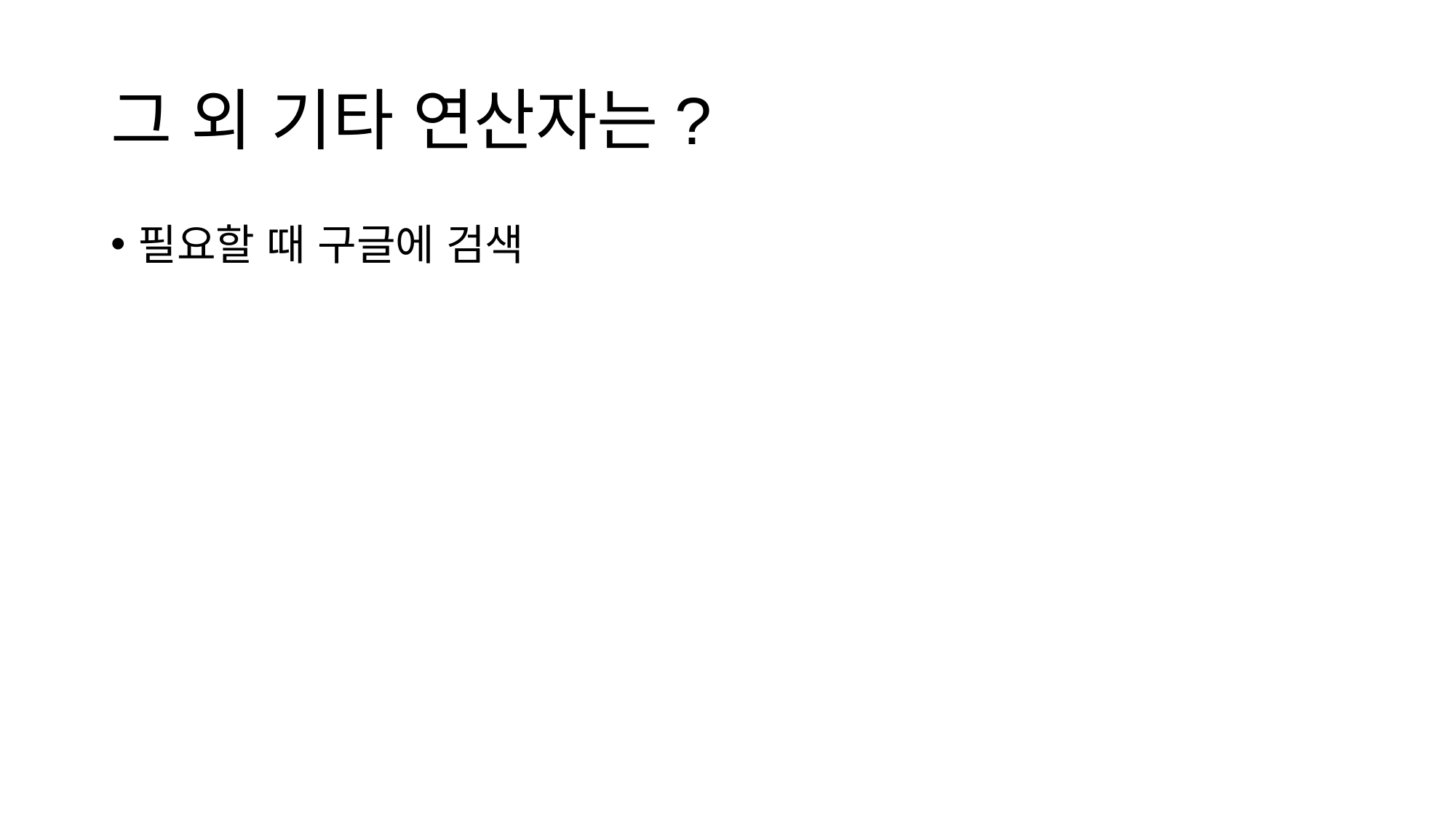

# 그 외 기타 연산자는?
필요할 때 구글에 검색